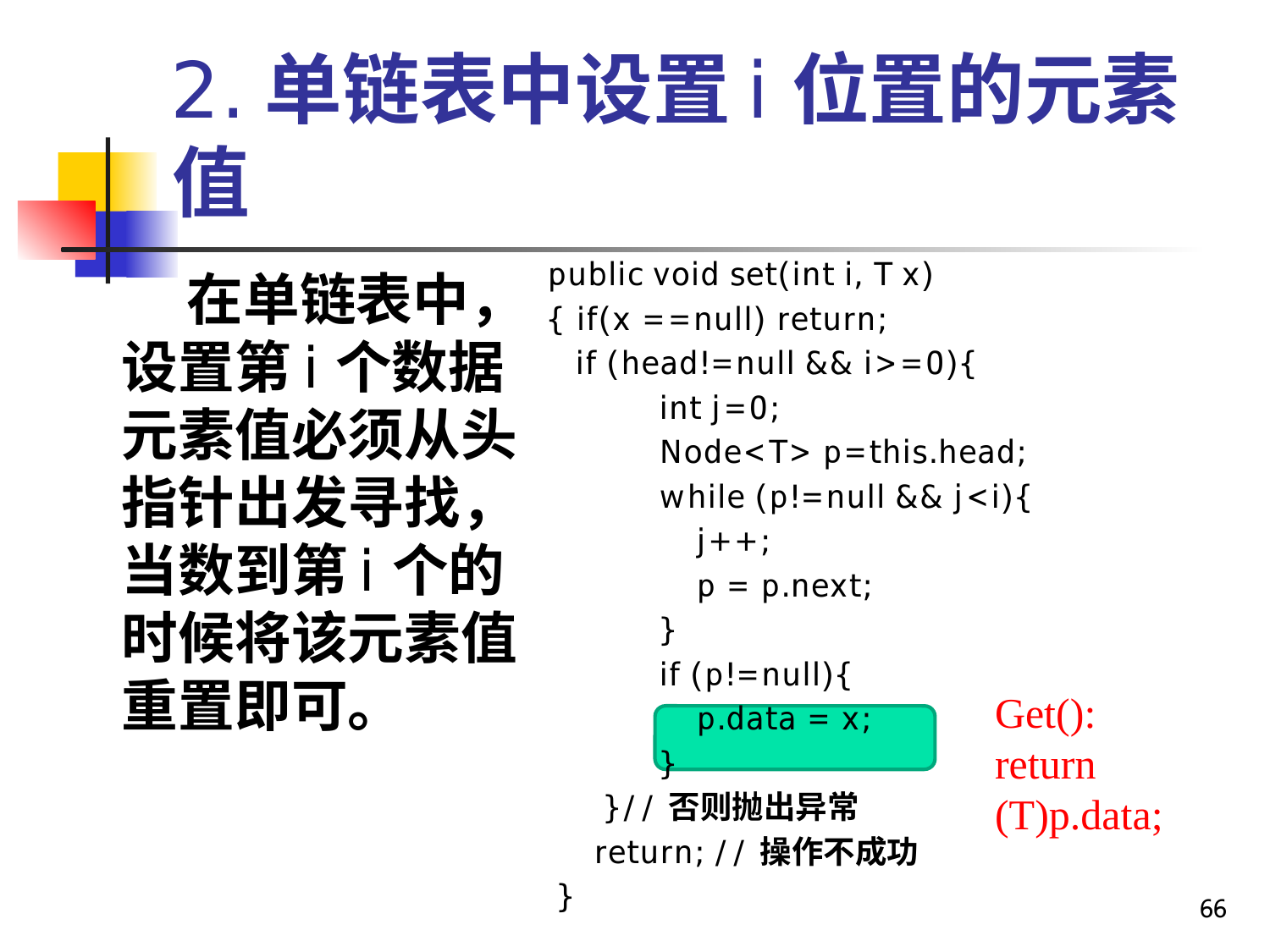

# 2.单链表中设置i位置的元素值
public void set(int i, T x)
{ if(x ==null) return;
   if (head!=null && i>=0){
            int j=0;
            Node<T> p=this.head;
            while (p!=null && j<i){
                j++;
                p = p.next;
            }
            if (p!=null){
                p.data = x;
            }
      }//否则抛出异常
     return; //操作不成功
 }
    在单链表中，设置第i个数据元素值必须从头指针出发寻找，当数到第i个的时候将该元素值重置即可。
Get():
return (T)p.data;

66